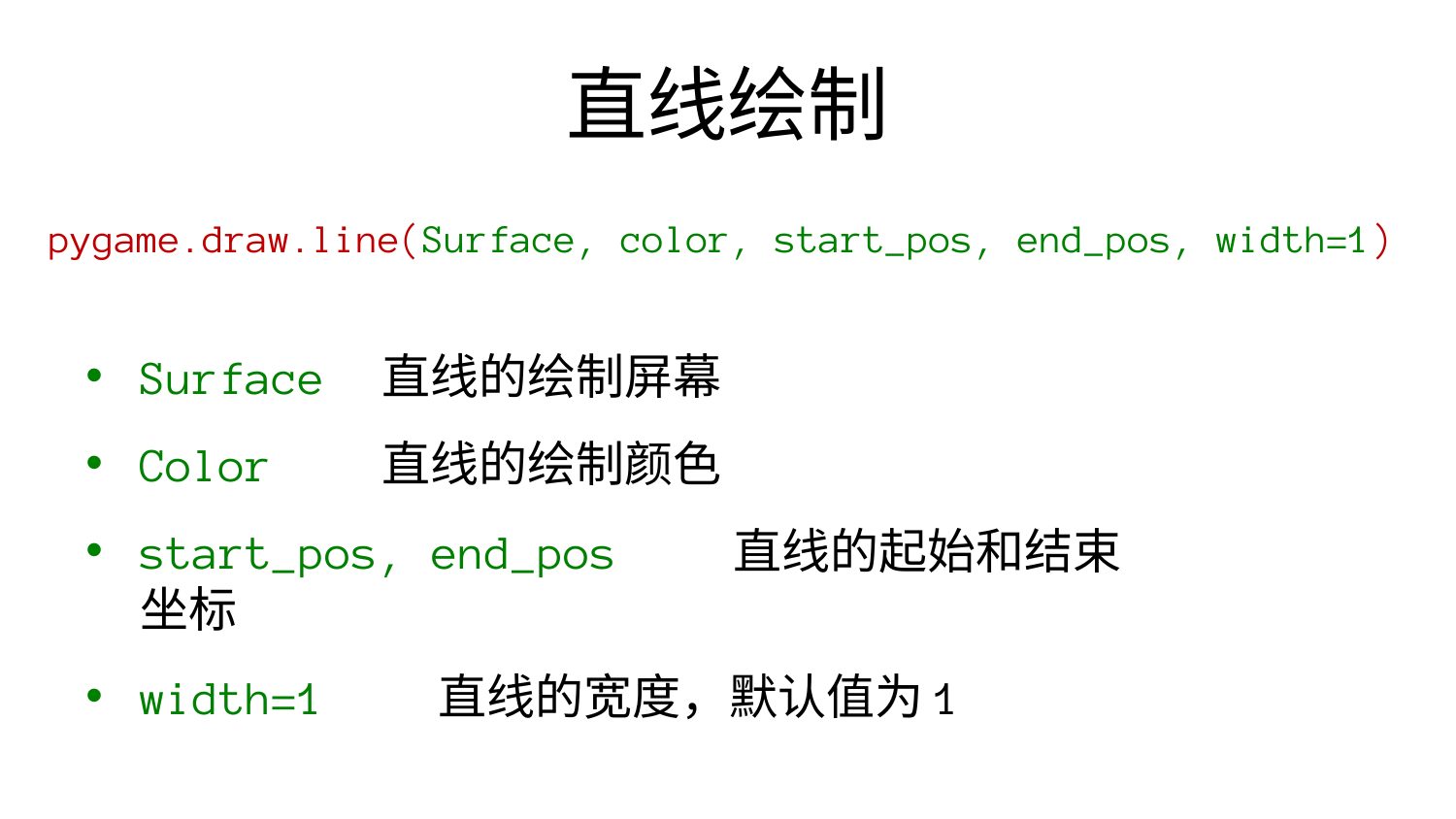

# 直线绘制
pygame.draw.line(Surface, color, start_pos, end_pos, width=1)
Surface
Color
start_pos, end_pos	直线的起始和结束坐标
width=1	直线的宽度，默认值为1
直线的绘制屏幕 直线的绘制颜色